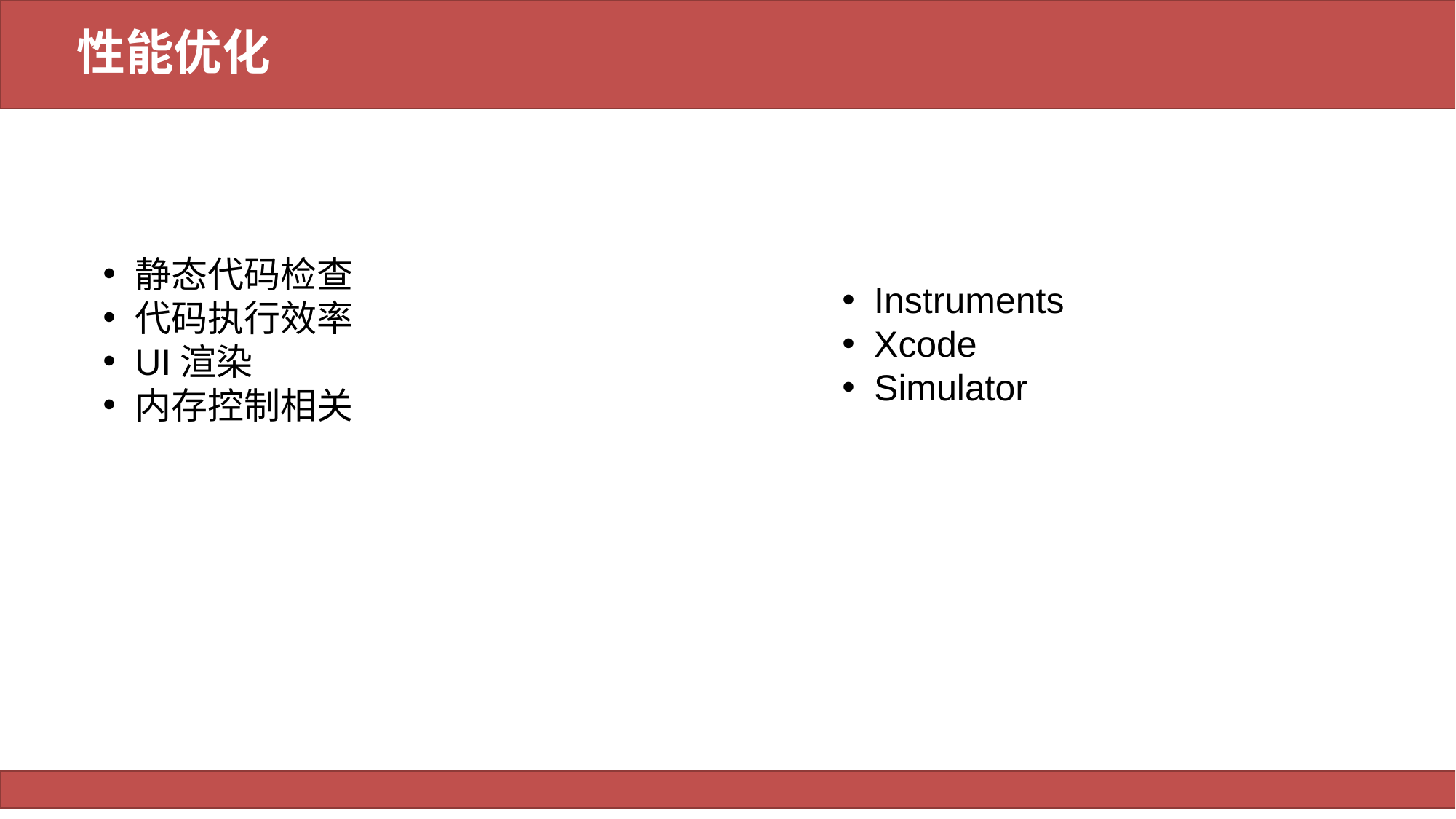

# 性能优化
静态代码检查
代码执行效率
UI渲染
内存控制相关
Instruments
Xcode
Simulator